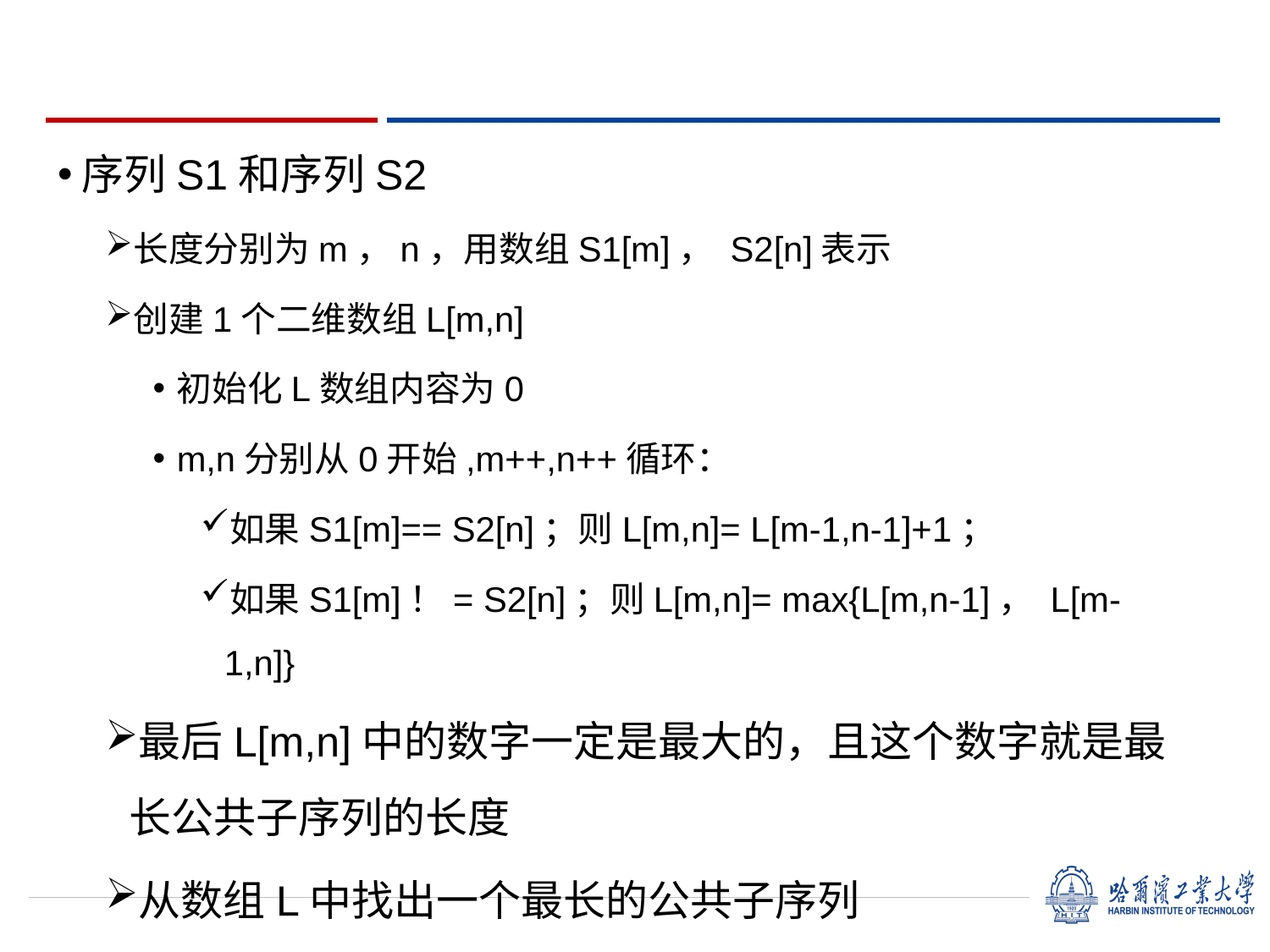

序列S1和序列S2
长度分别为m，n，用数组S1[m]， S2[n]表示
创建1个二维数组L[m,n]
初始化L数组内容为0
m,n分别从0开始,m++,n++循环：
如果S1[m]== S2[n]；则L[m,n]= L[m-1,n-1]+1；
如果S1[m]！= S2[n]；则L[m,n]= max{L[m,n-1]， L[m-1,n]}
最后L[m,n]中的数字一定是最大的，且这个数字就是最长公共子序列的长度
从数组L中找出一个最长的公共子序列